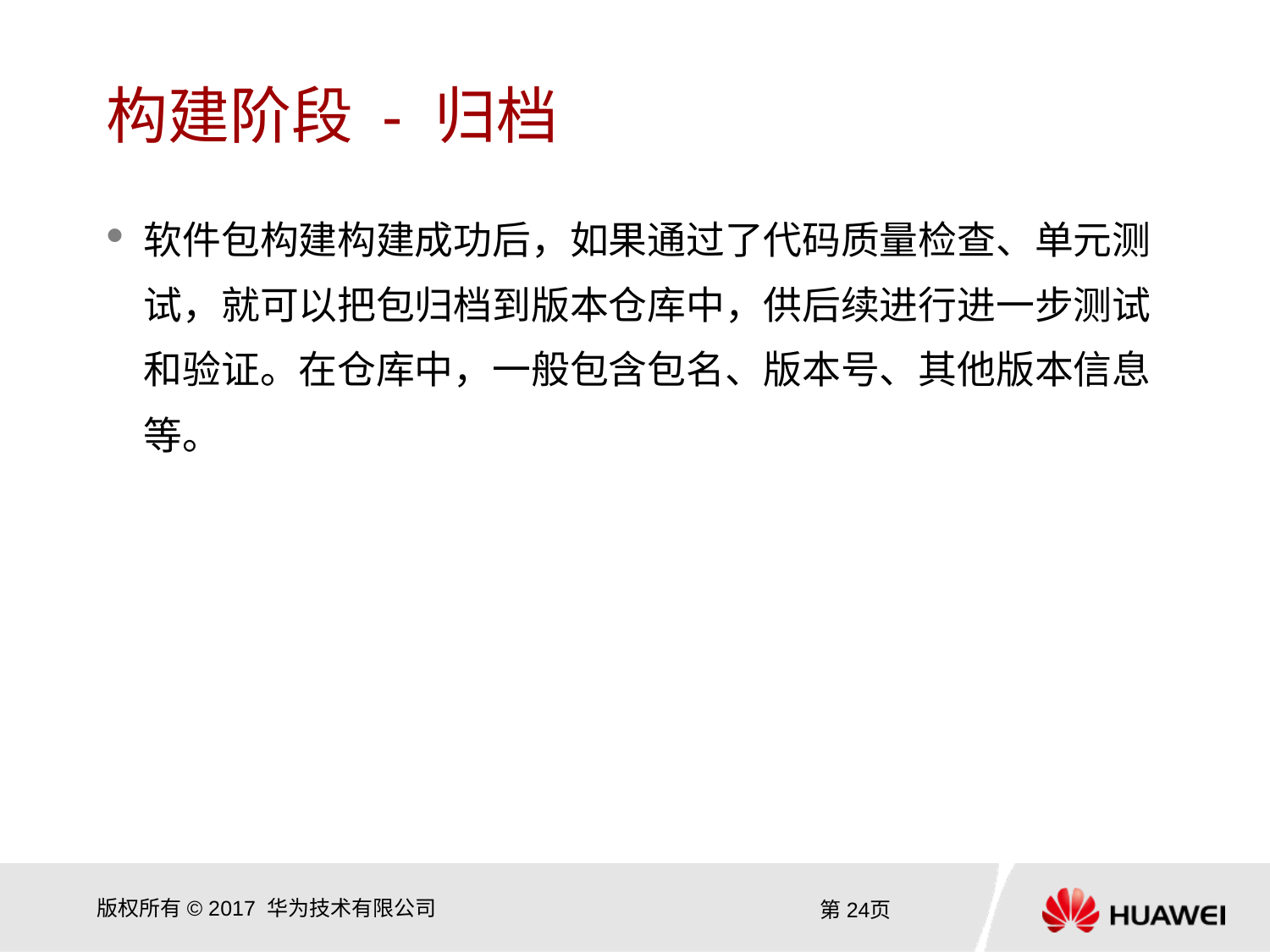

# 构建阶段 - 归档
软件包构建构建成功后，如果通过了代码质量检查、单元测试，就可以把包归档到版本仓库中，供后续进行进一步测试和验证。在仓库中，一般包含包名、版本号、其他版本信息等。